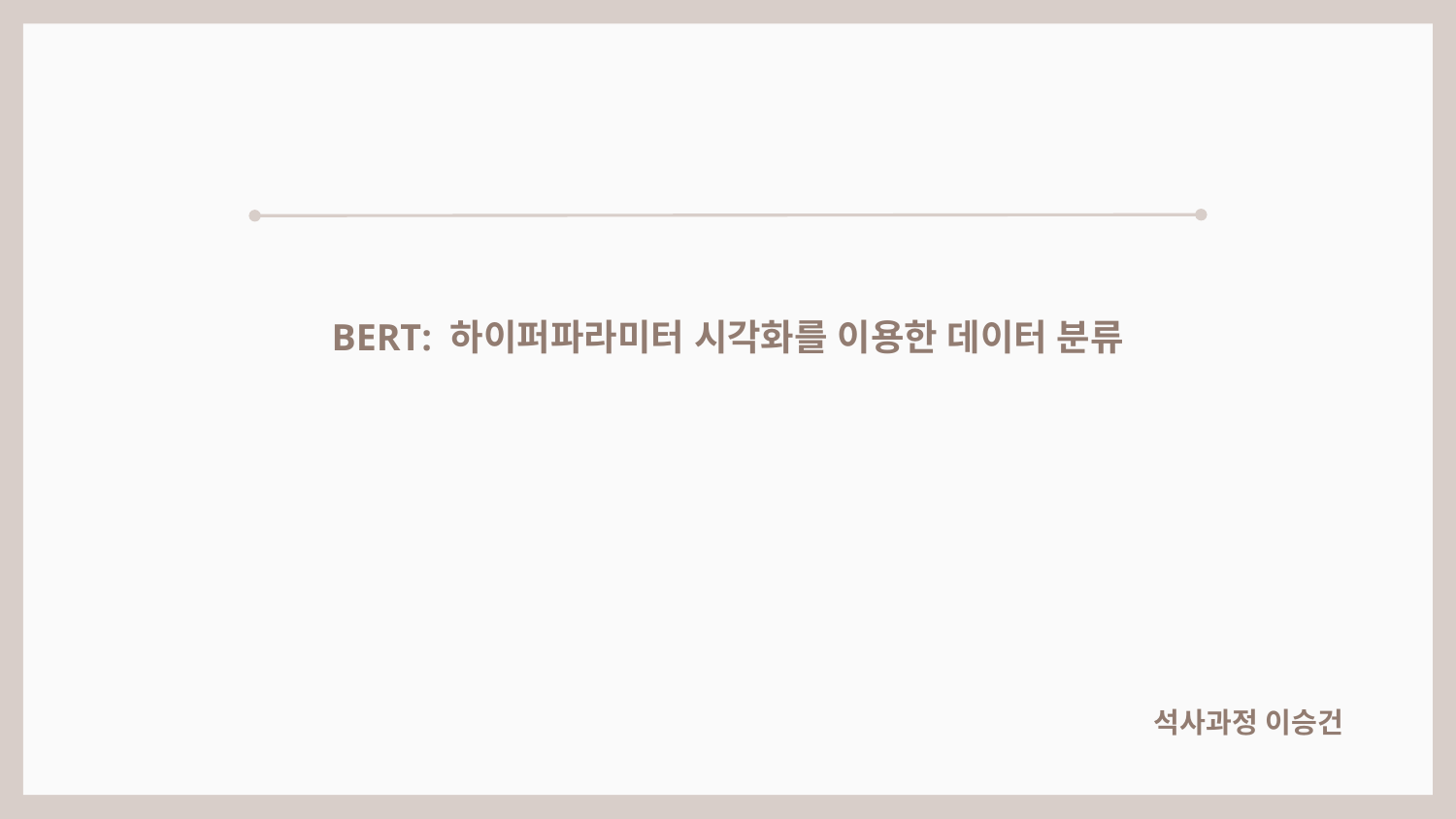

BERT: 하이퍼파라미터 시각화를 이용한 데이터 분류
석사과정 이승건